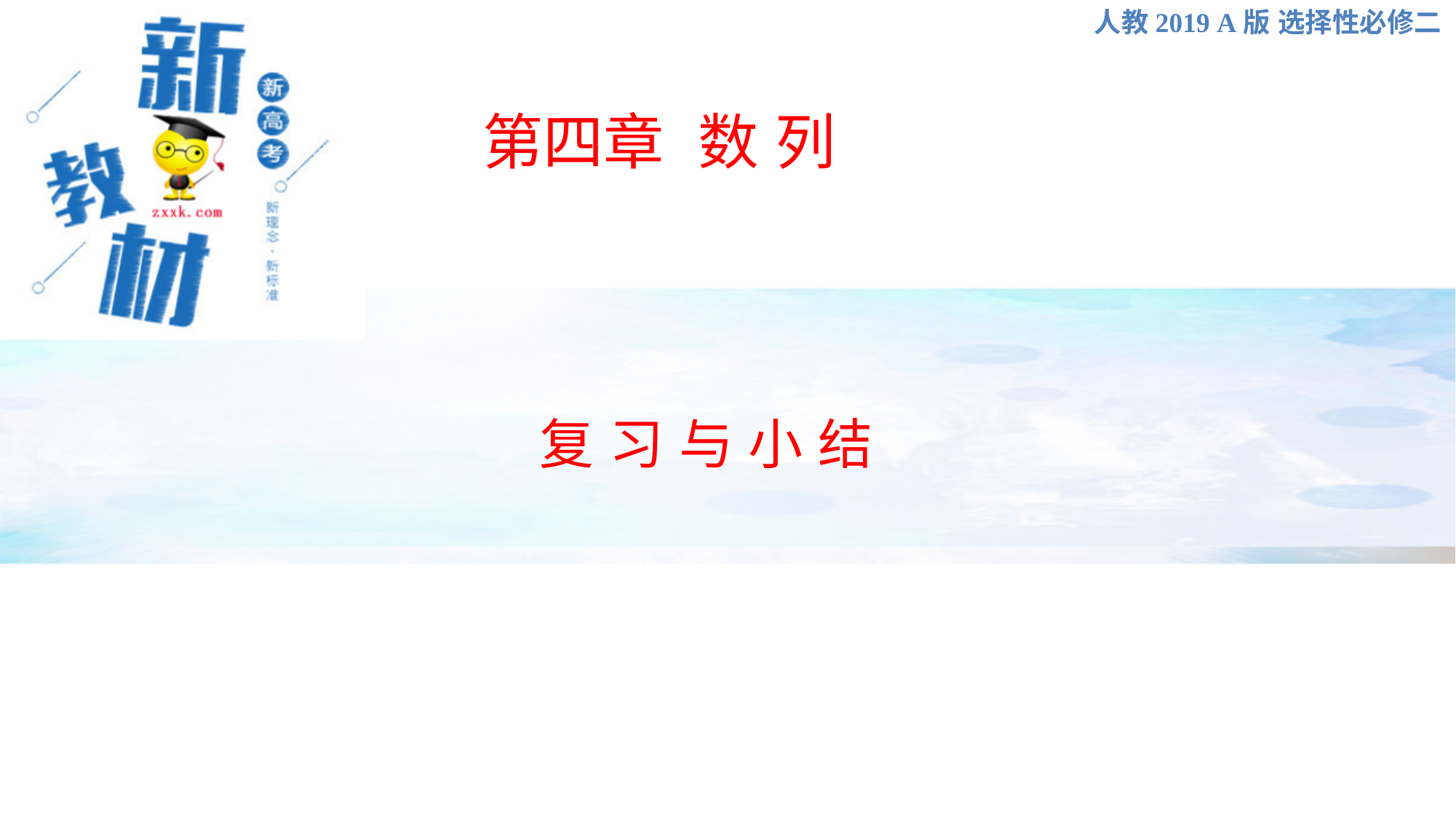

人教2019 A版 选择性必修二
第四章  数 列

 复 习 与 小 结